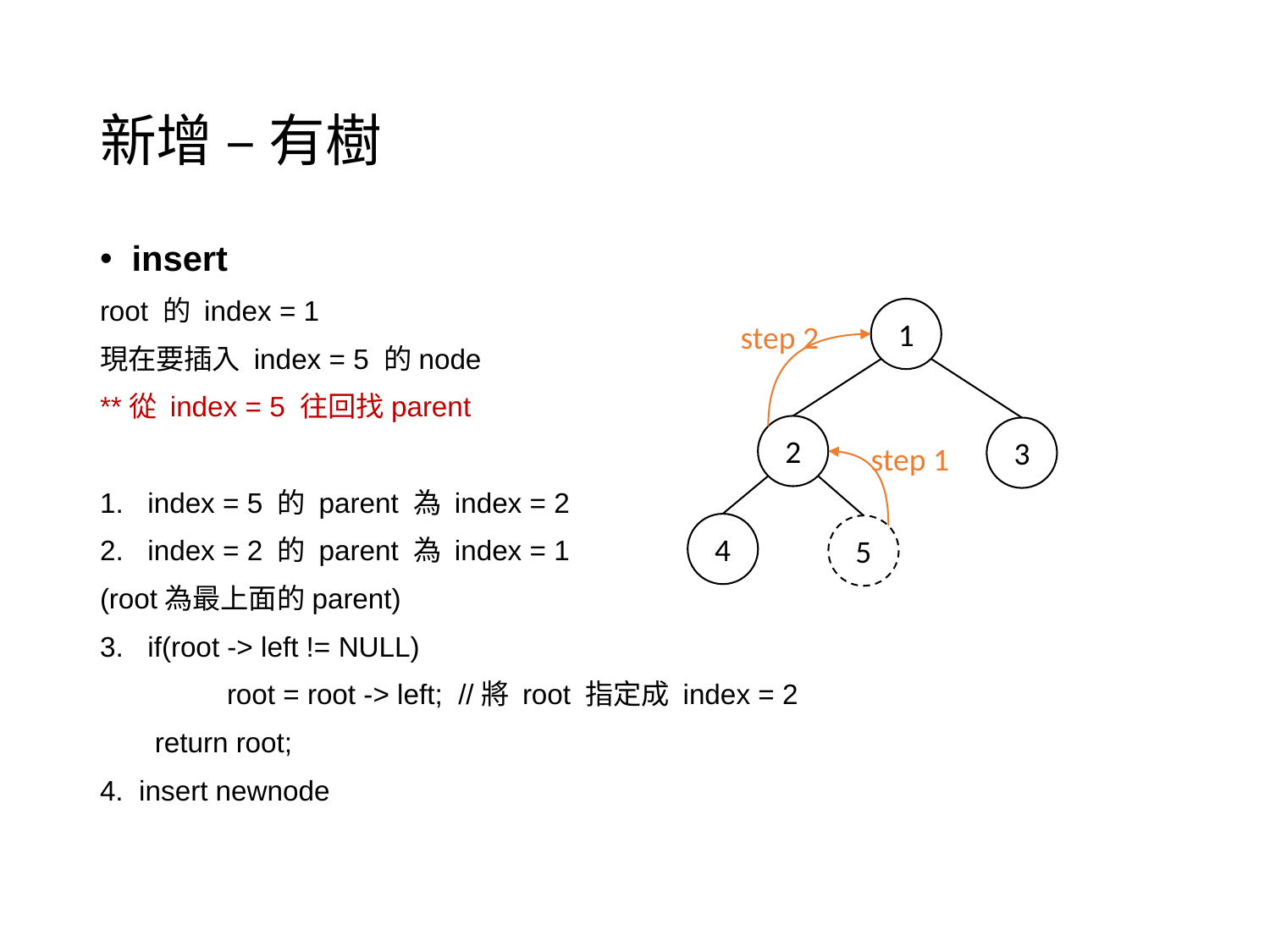

# 新增 – 有樹
insert
root 的 index = 1
現在要插入 index = 5 的node
**從 index = 5 往回找parent

index = 5 的 parent 為 index = 2
index = 2 的 parent 為 index = 1
(root為最上面的parent)
if(root -> left != NULL)
 	root = root -> left;  //將 root 指定成 index = 2
       return root;
4.  insert newnode
1
2
3
4
5
step 2
step 1